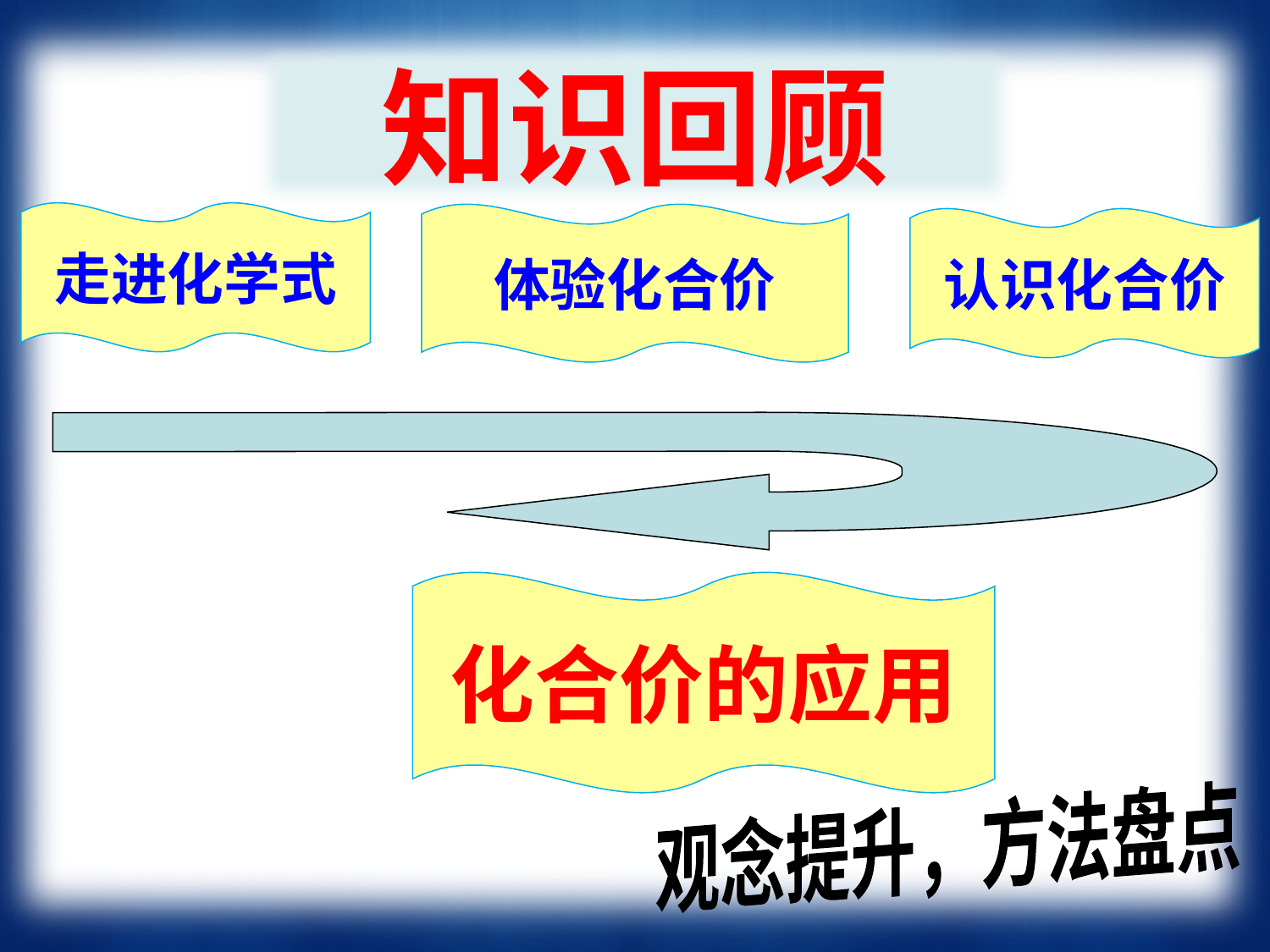

知识回顾
走进化学式
体验化合价
认识化合价

化合价的应用
观念提升，方法盘点